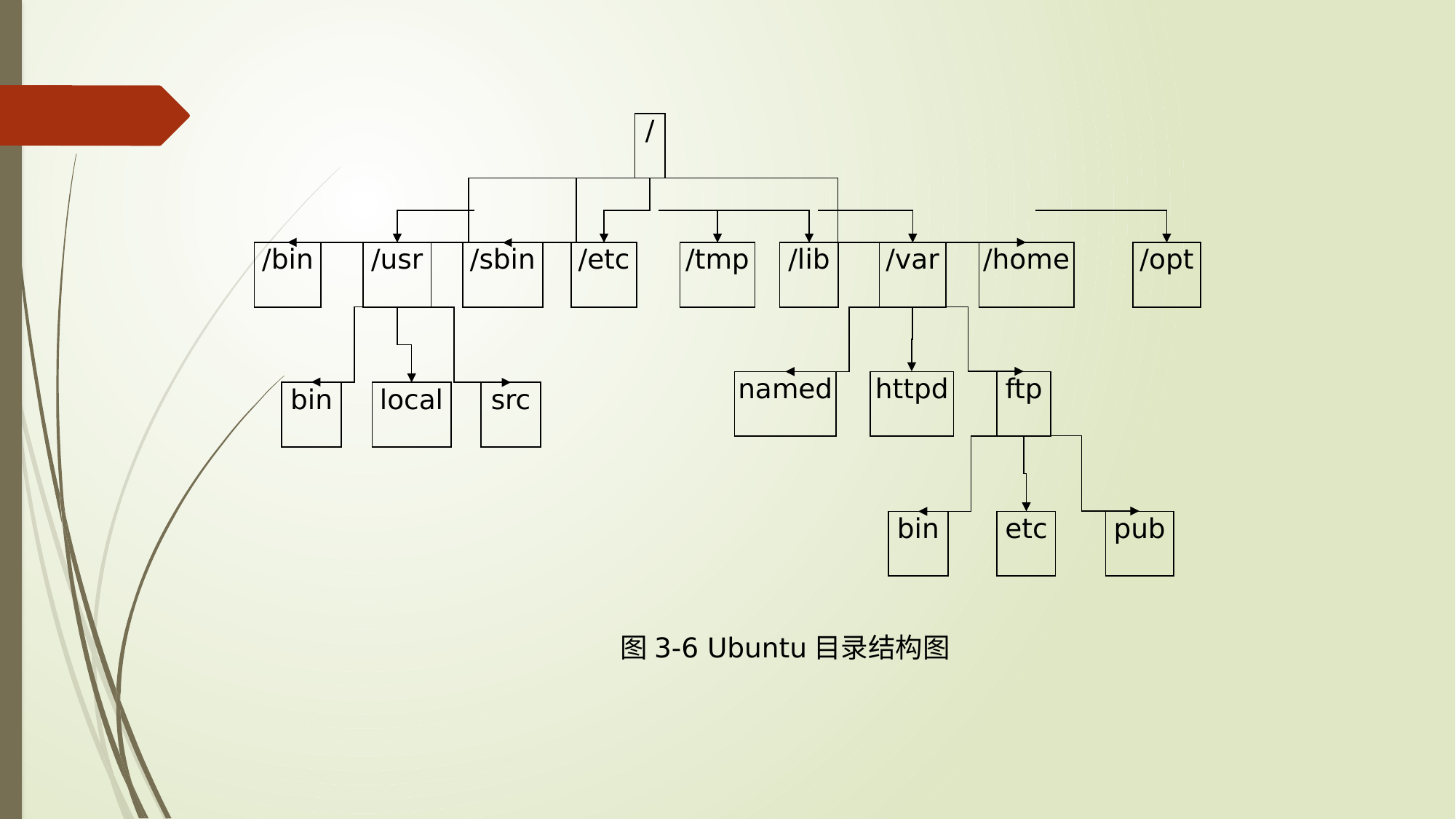

/

/bin

/usr

/sbin

/etc

/tmp

/lib

/var

/home

/opt

named

httpd

ftp

bin

local

src

bin

etc

pub

图3-6 Ubuntu目录结构图